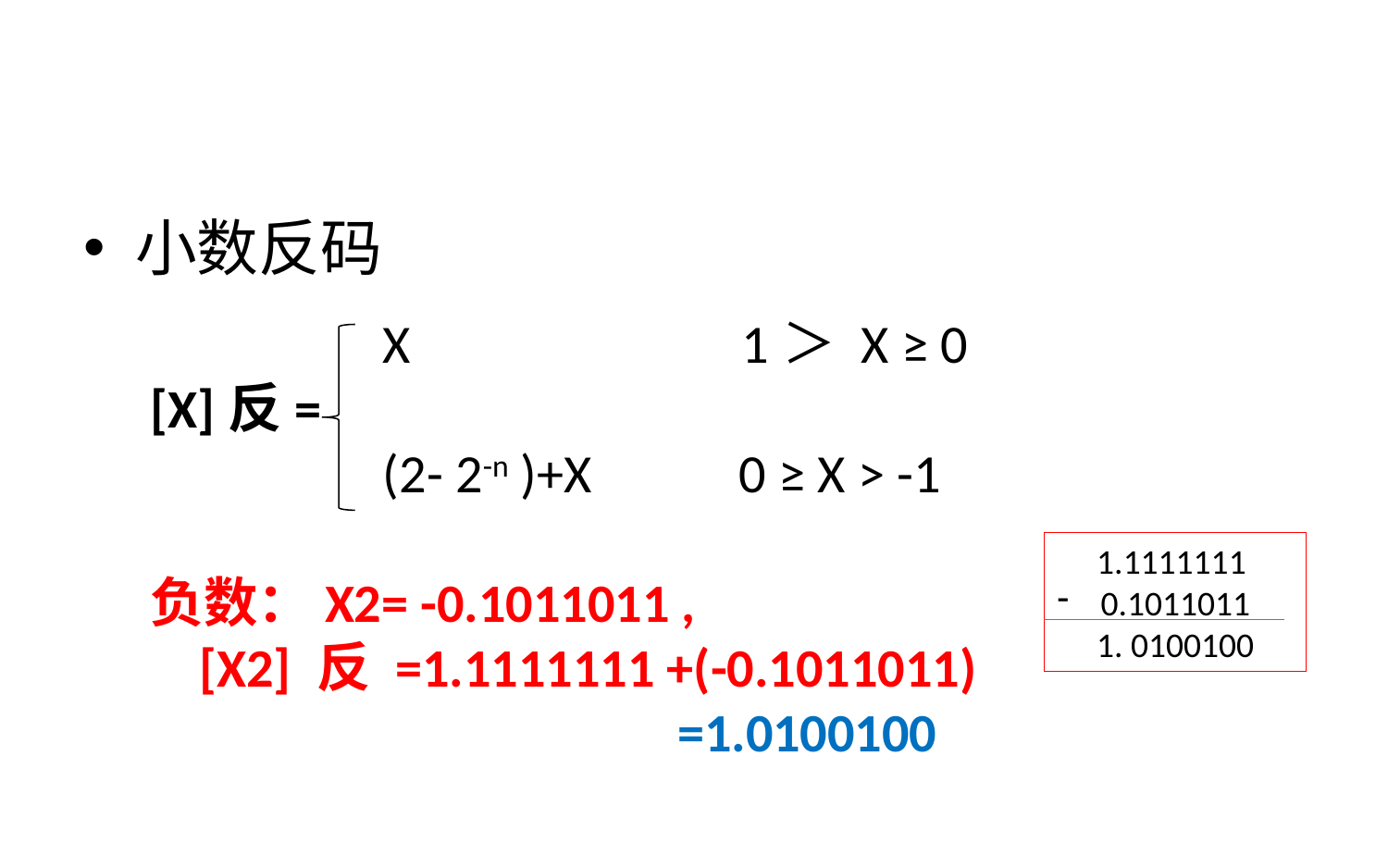

#
小数反码
                   X                           1＞ X ≥ 0
[X]反=
                   (2- 2-n )+X            0 ≥ X > -1

负数：X2= -0.1011011 ,
    [X2] 反 =1.1111111 +(-0.1011011)
                                           =1.0100100

     1.1111111
0.1011011
     1. 0100100